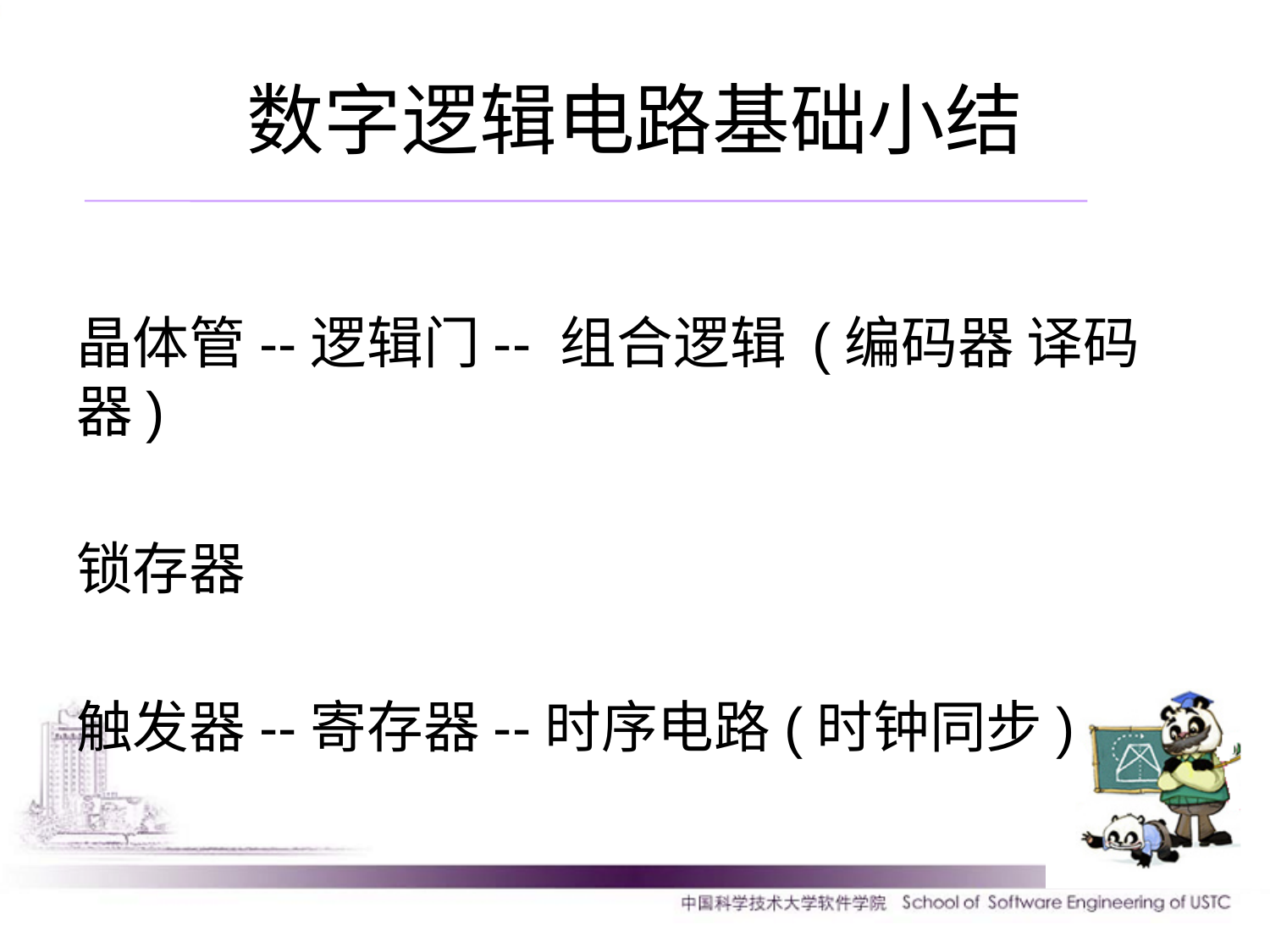

# 数字逻辑电路基础小结

晶体管--逻辑门-- 组合逻辑 (编码器 译码器)

锁存器

触发器--寄存器--时序电路(时钟同步)